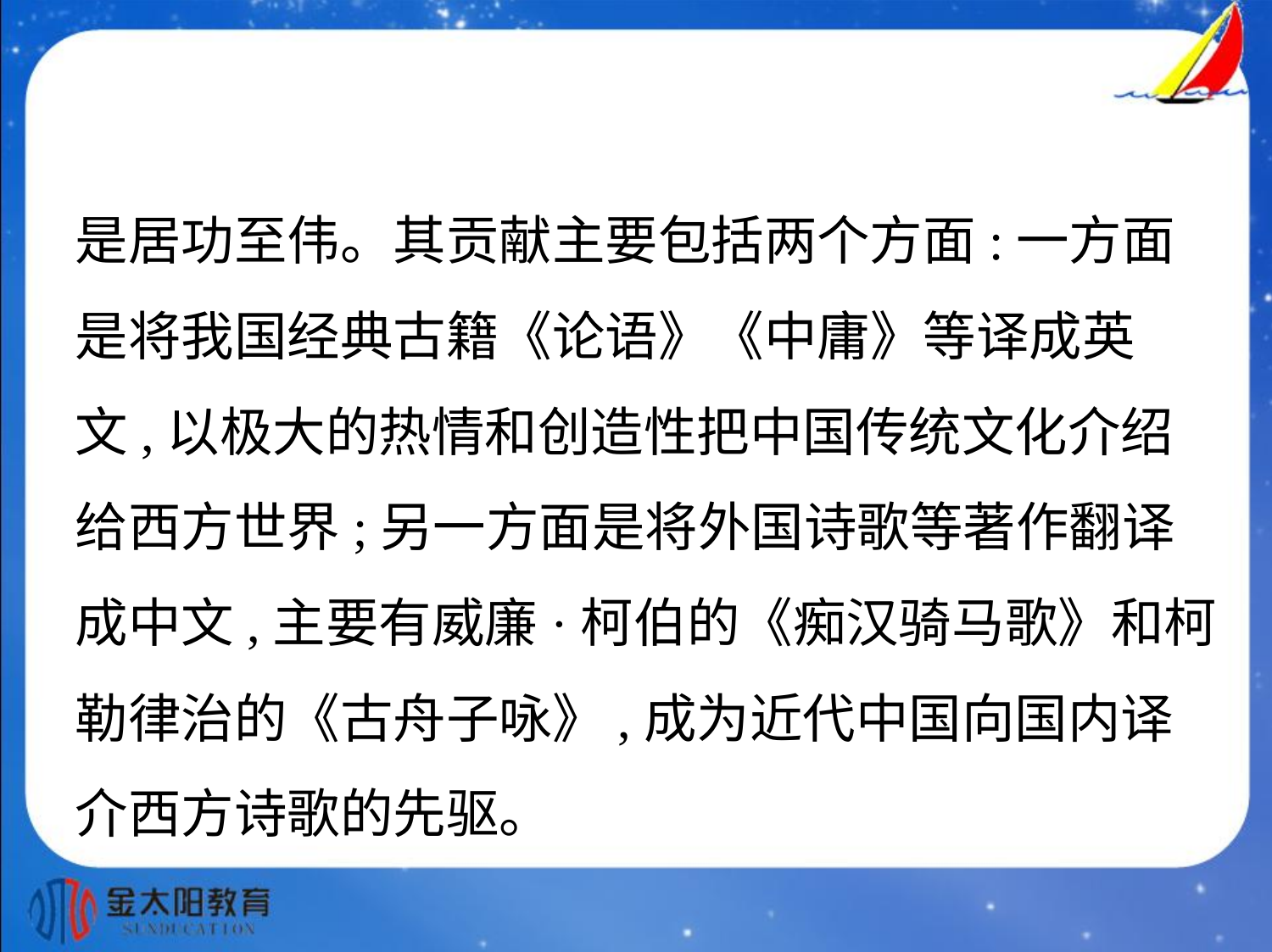

是居功至伟。其贡献主要包括两个方面:一方面
是将我国经典古籍《论语》《中庸》等译成英
文,以极大的热情和创造性把中国传统文化介绍
给西方世界;另一方面是将外国诗歌等著作翻译
成中文,主要有威廉·柯伯的《痴汉骑马歌》和柯
勒律治的《古舟子咏》,成为近代中国向国内译
介西方诗歌的先驱。